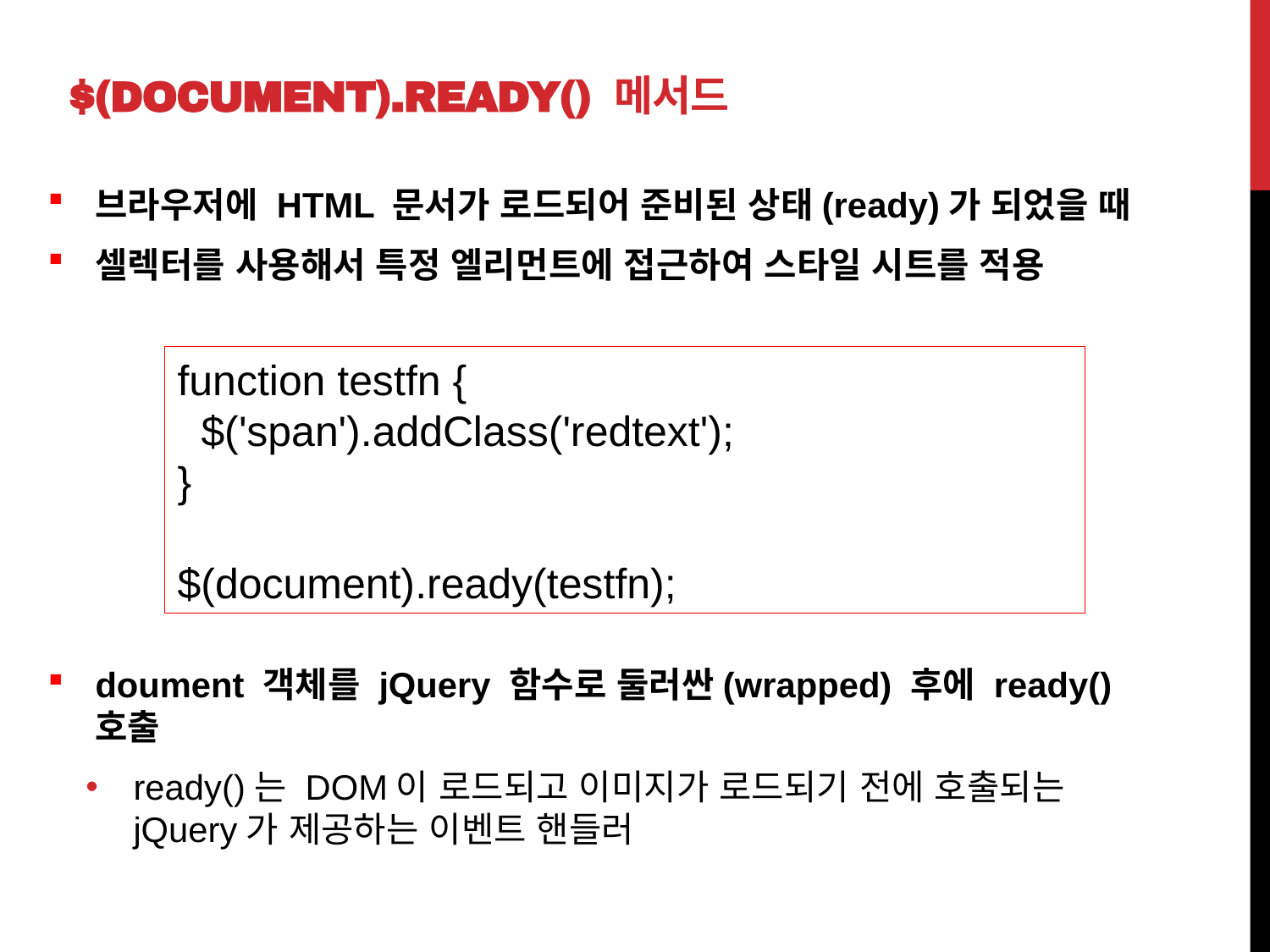

# $(document).ready() 메서드
브라우저에 HTML 문서가 로드되어 준비된 상태(ready)가 되었을 때
셀렉터를 사용해서 특정 엘리먼트에 접근하여 스타일 시트를 적용

doument 객체를 jQuery 함수로 둘러싼(wrapped) 후에 ready() 호출
ready()는 DOM이 로드되고 이미지가 로드되기 전에 호출되는 jQuery가 제공하는 이벤트 핸들러

function testfn {
  $('span').addClass('redtext');
}

$(document).ready(testfn);